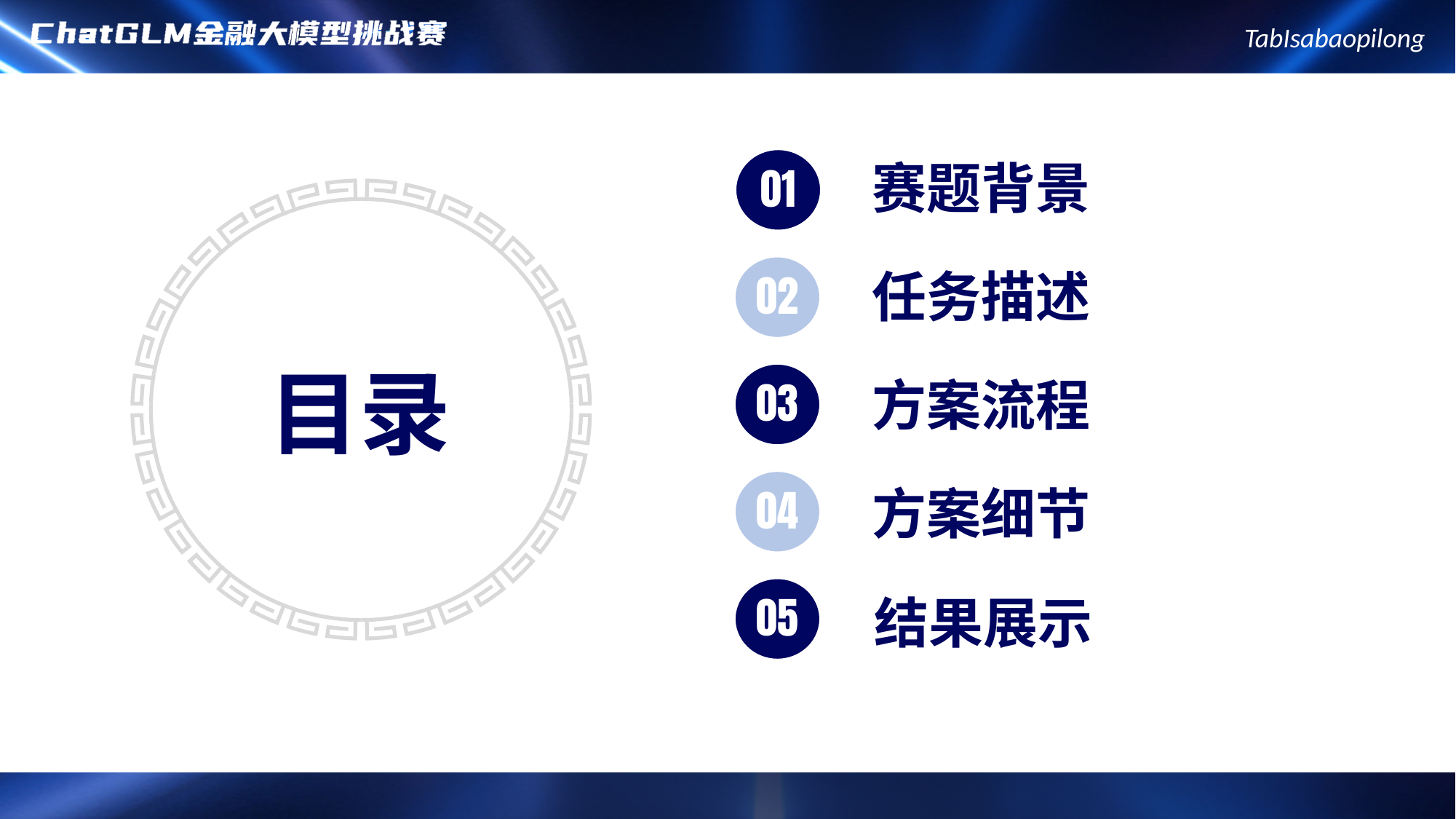

01
赛题背景

02
任务描述
目录
03
方案流程
04
方案细节
05
结果展示